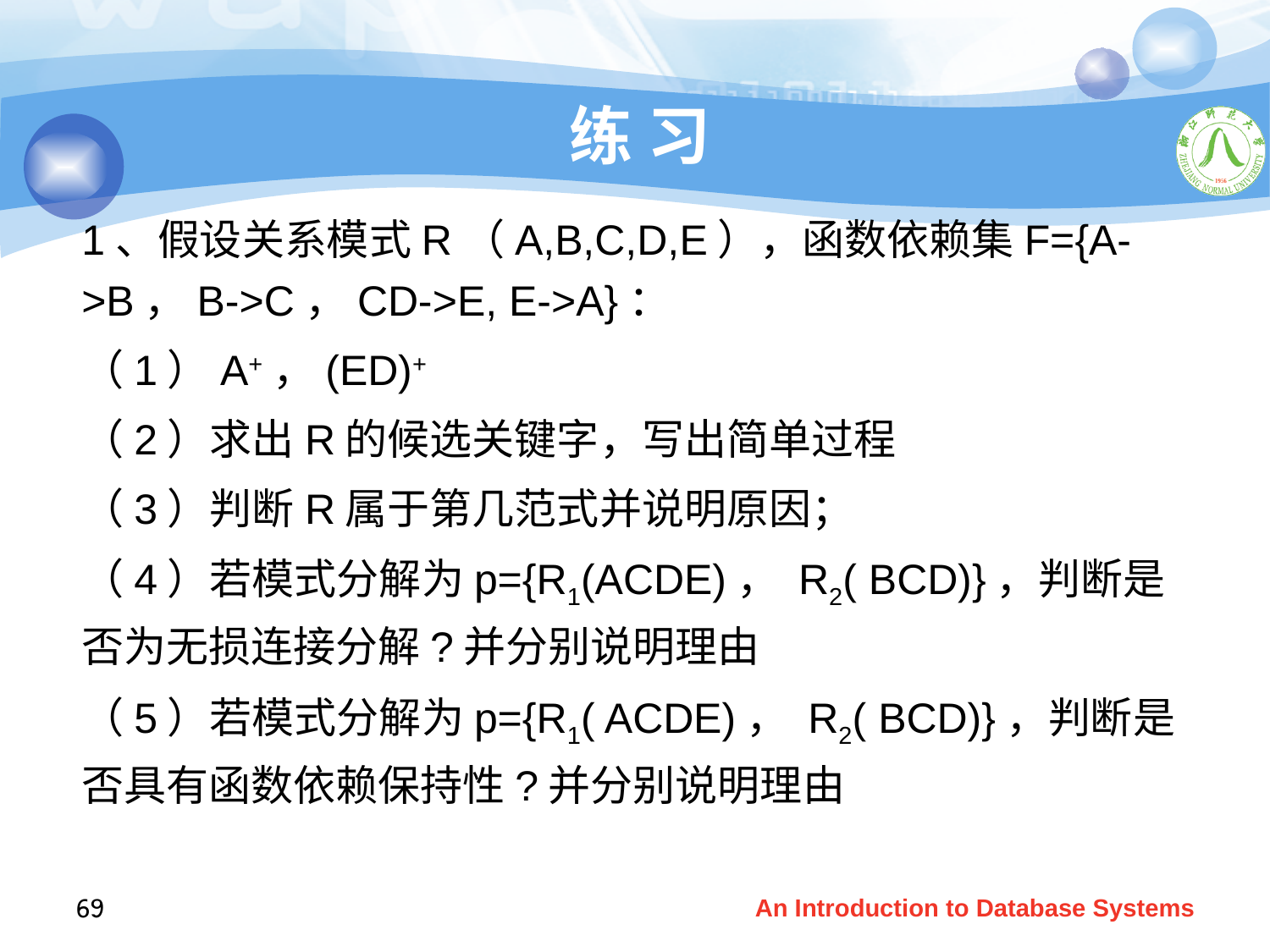

# 练 习
1、假设关系模式R（A,B,C,D,E），函数依赖集F={A->B，B->C，CD->E, E->A}：
（1）A+，(ED)+
（2）求出R的候选关键字，写出简单过程
（3）判断R属于第几范式并说明原因；
（4）若模式分解为p={R1(ACDE)， R2( BCD)}，判断是否为无损连接分解?并分别说明理由
（5）若模式分解为p={R1( ACDE)， R2( BCD)}，判断是否具有函数依赖保持性?并分别说明理由
69
An Introduction to Database Systems